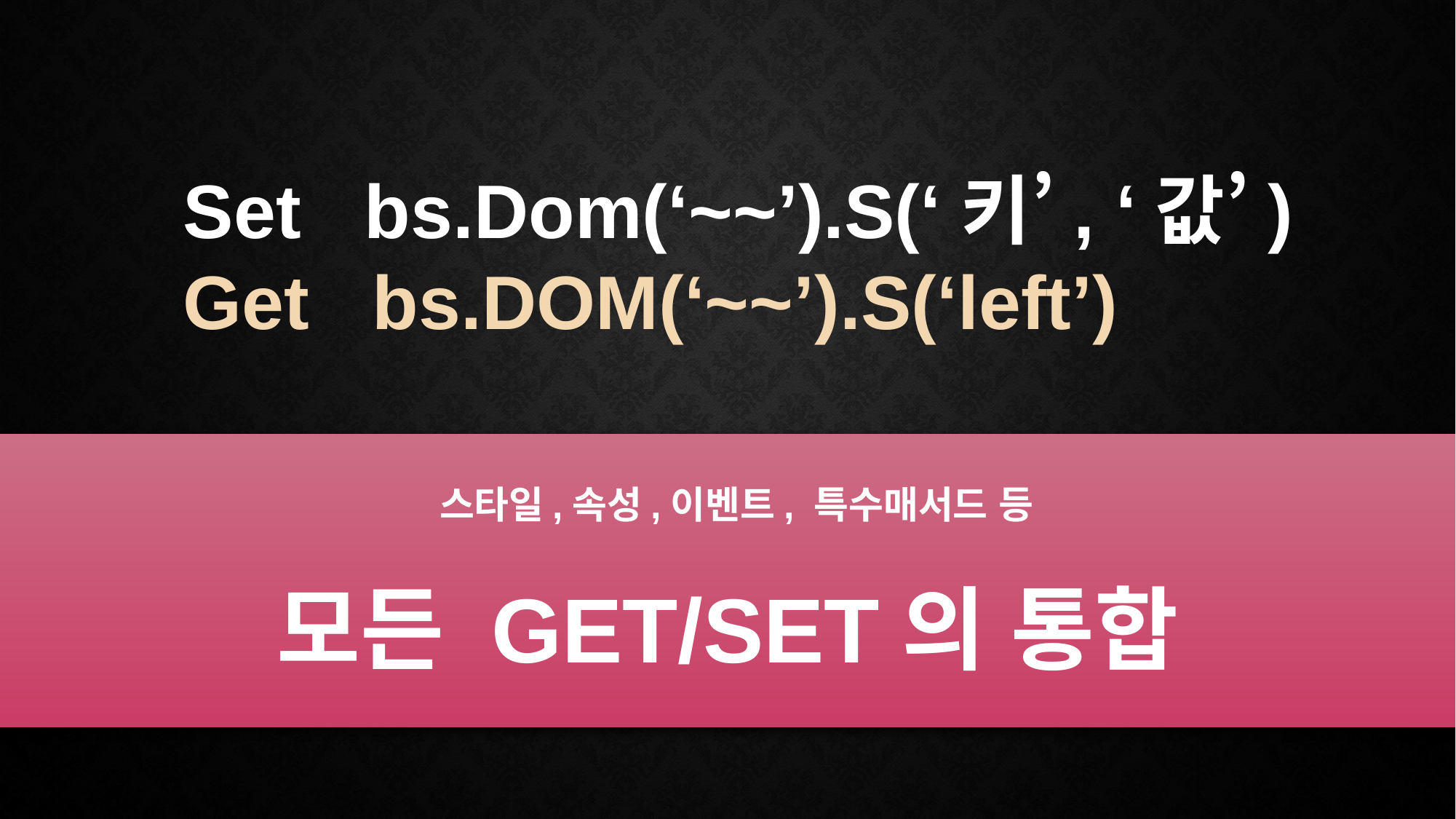

Set   bs.Dom(‘~~’).S(‘키’, ‘값’)
 Get   bs.DOM(‘~~’).S(‘left’)
 스타일,속성,이벤트, 특수매서드 등

모든 GET/SET의 통합